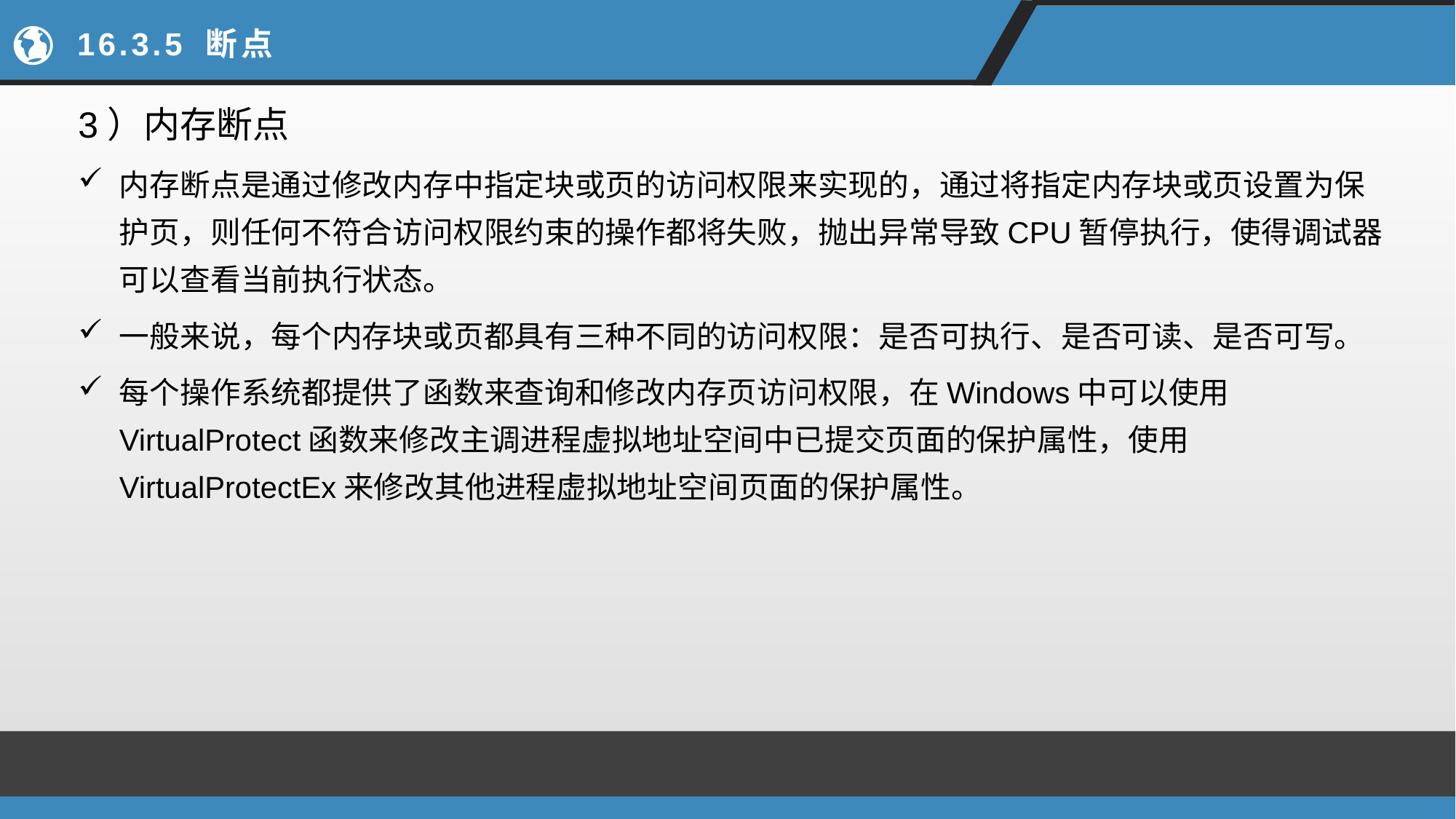

# 16.3.5 断点

3）内存断点
内存断点是通过修改内存中指定块或页的访问权限来实现的，通过将指定内存块或页设置为保护页，则任何不符合访问权限约束的操作都将失败，抛出异常导致CPU暂停执行，使得调试器可以查看当前执行状态。
一般来说，每个内存块或页都具有三种不同的访问权限：是否可执行、是否可读、是否可写。
每个操作系统都提供了函数来查询和修改内存页访问权限，在Windows中可以使用VirtualProtect函数来修改主调进程虚拟地址空间中已提交页面的保护属性，使用VirtualProtectEx来修改其他进程虚拟地址空间页面的保护属性。